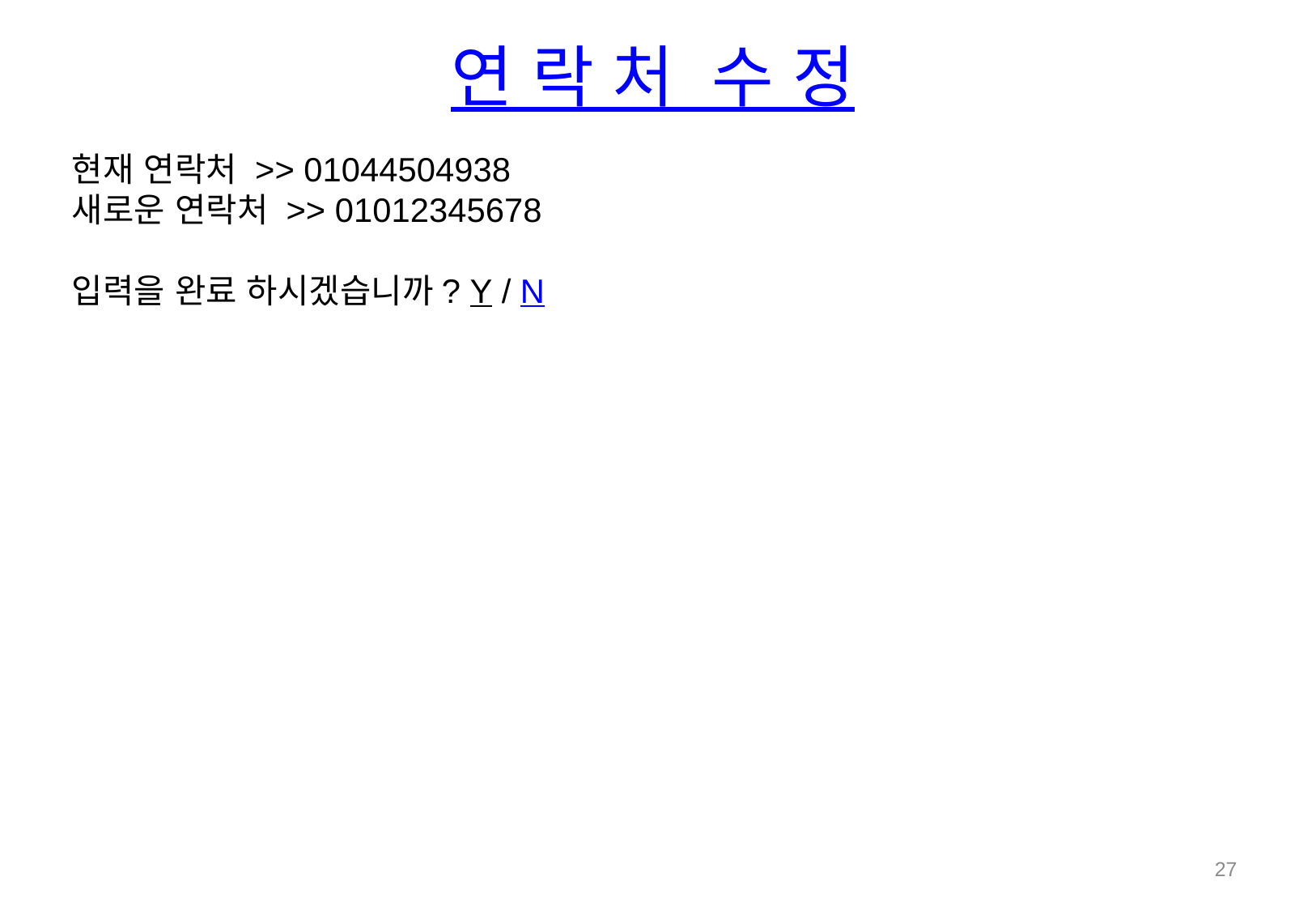

연 락 처  수 정
현재 연락처 >> 01044504938
새로운 연락처 >> 01012345678

입력을 완료 하시겠습니까? Y / N

27